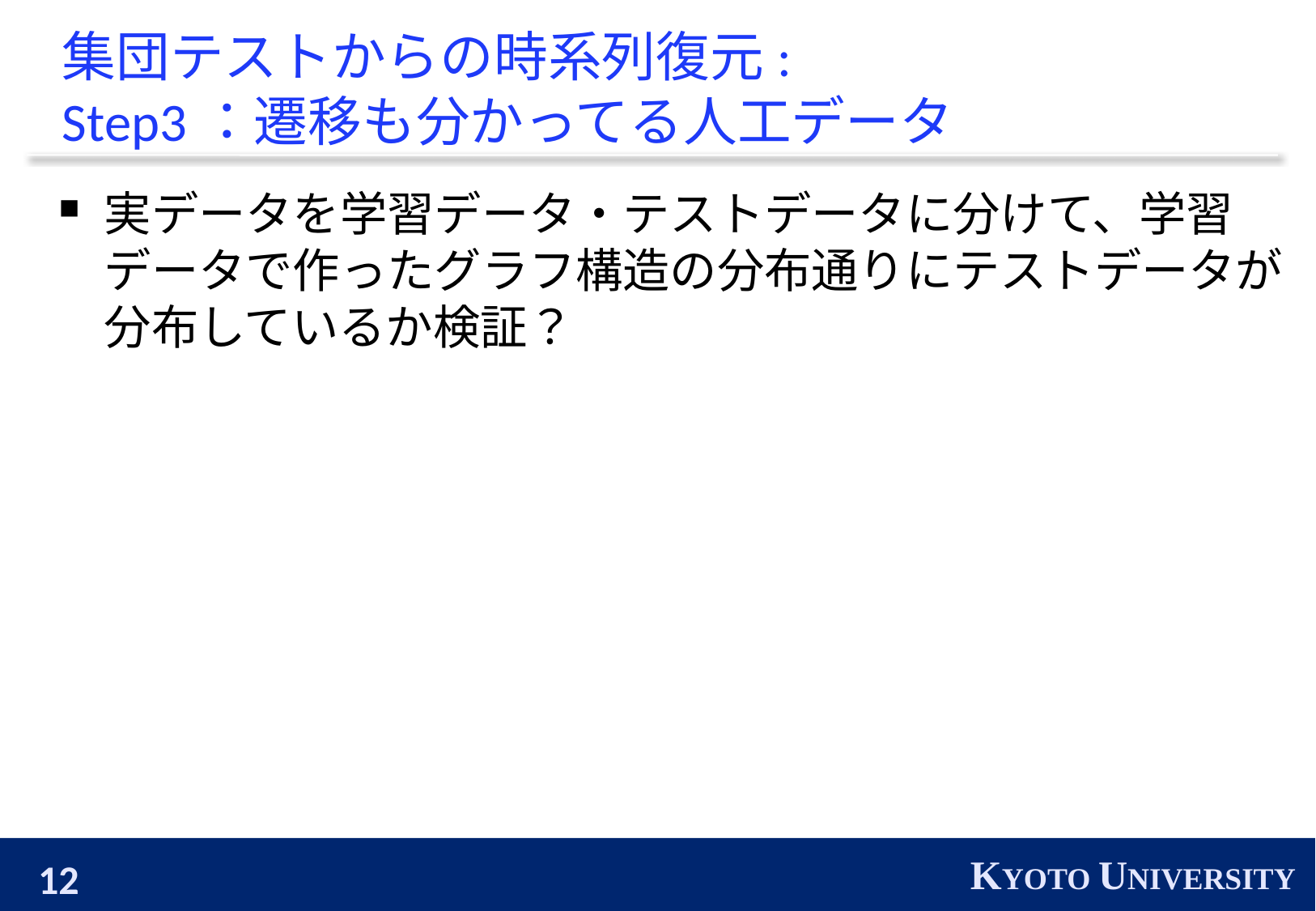

# 集団テストからの時系列復元: Step3：遷移も分かってる人工データ
実データを学習データ・テストデータに分けて、学習データで作ったグラフ構造の分布通りにテストデータが分布しているか検証？